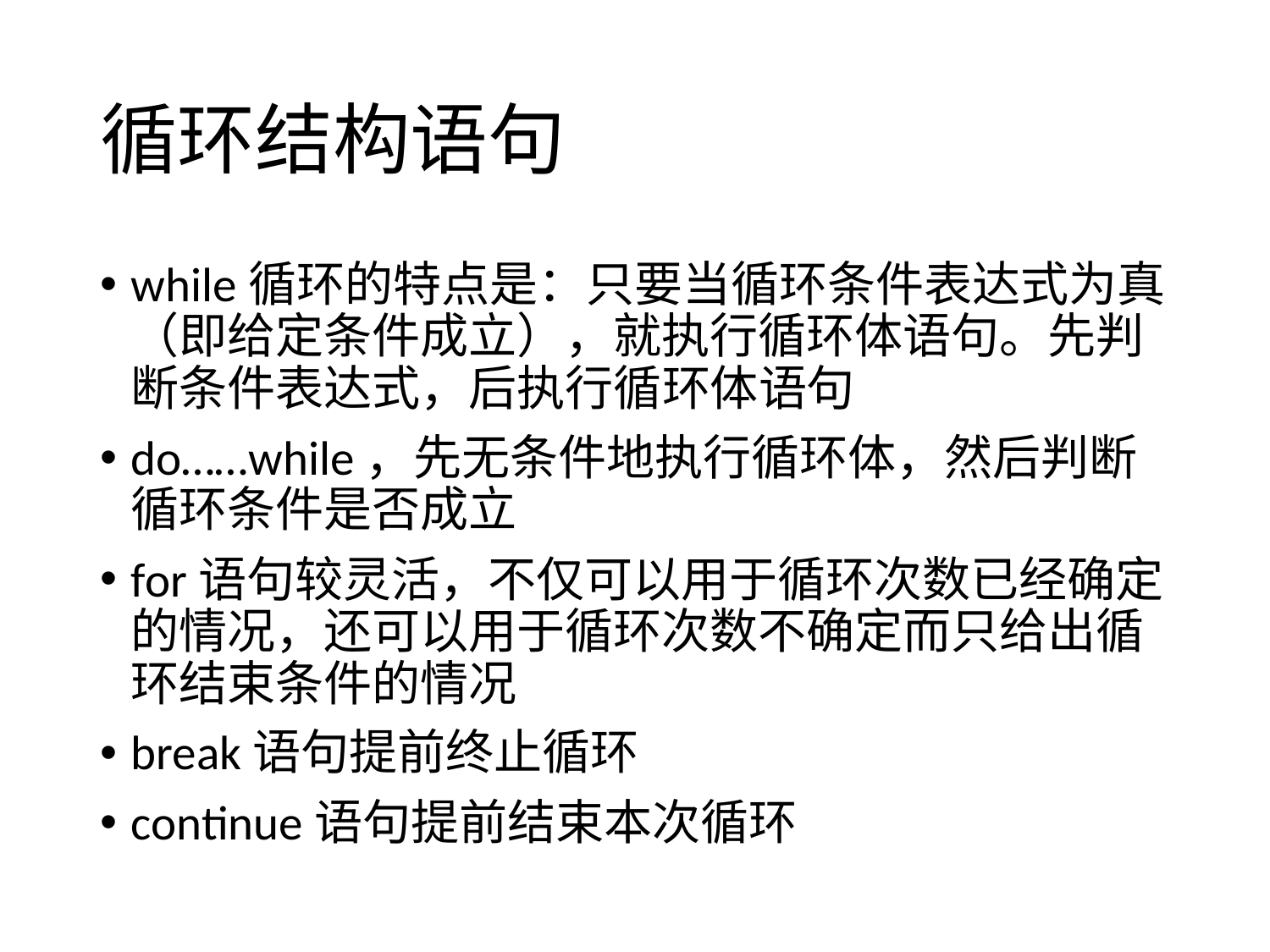

# 循环结构语句
while循环的特点是：只要当循环条件表达式为真（即给定条件成立），就执行循环体语句。先判断条件表达式，后执行循环体语句
do……while，先无条件地执行循环体，然后判断循环条件是否成立
for语句较灵活，不仅可以用于循环次数已经确定的情况，还可以用于循环次数不确定而只给出循环结束条件的情况
break语句提前终止循环
continue语句提前结束本次循环